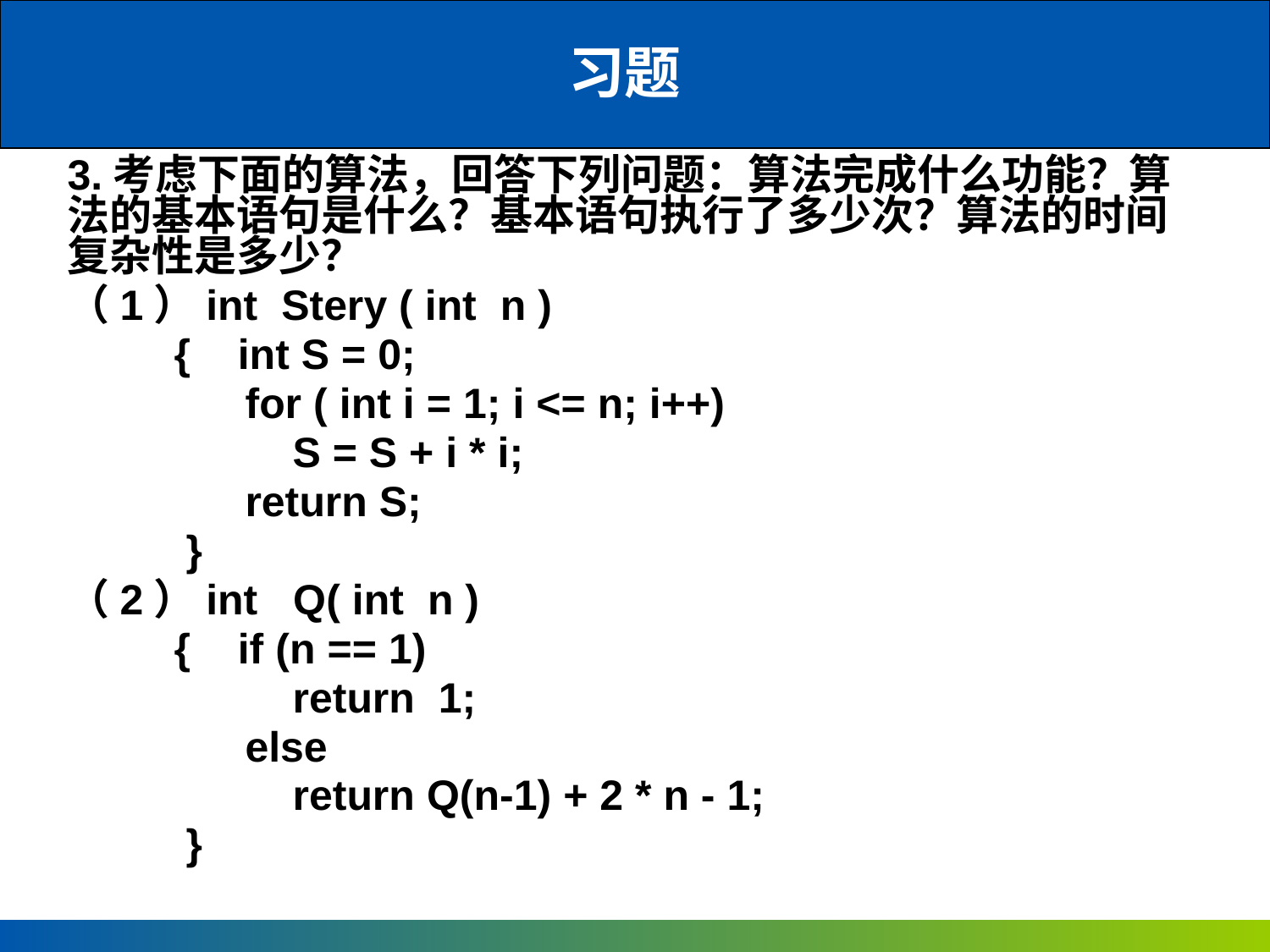

习题
3.考虑下面的算法，回答下列问题：算法完成什么功能？算法的基本语句是什么？基本语句执行了多少次？算法的时间复杂性是多少？
（1）int  Stery ( int  n )
         {    int S = 0;
               for ( int i = 1; i <= n; i++)
                   S = S + i * i;
               return S;
          }
（2）int   Q( int  n )
         {    if (n == 1)
                   return  1;
               else
                   return Q(n-1) + 2 * n - 1;
          }